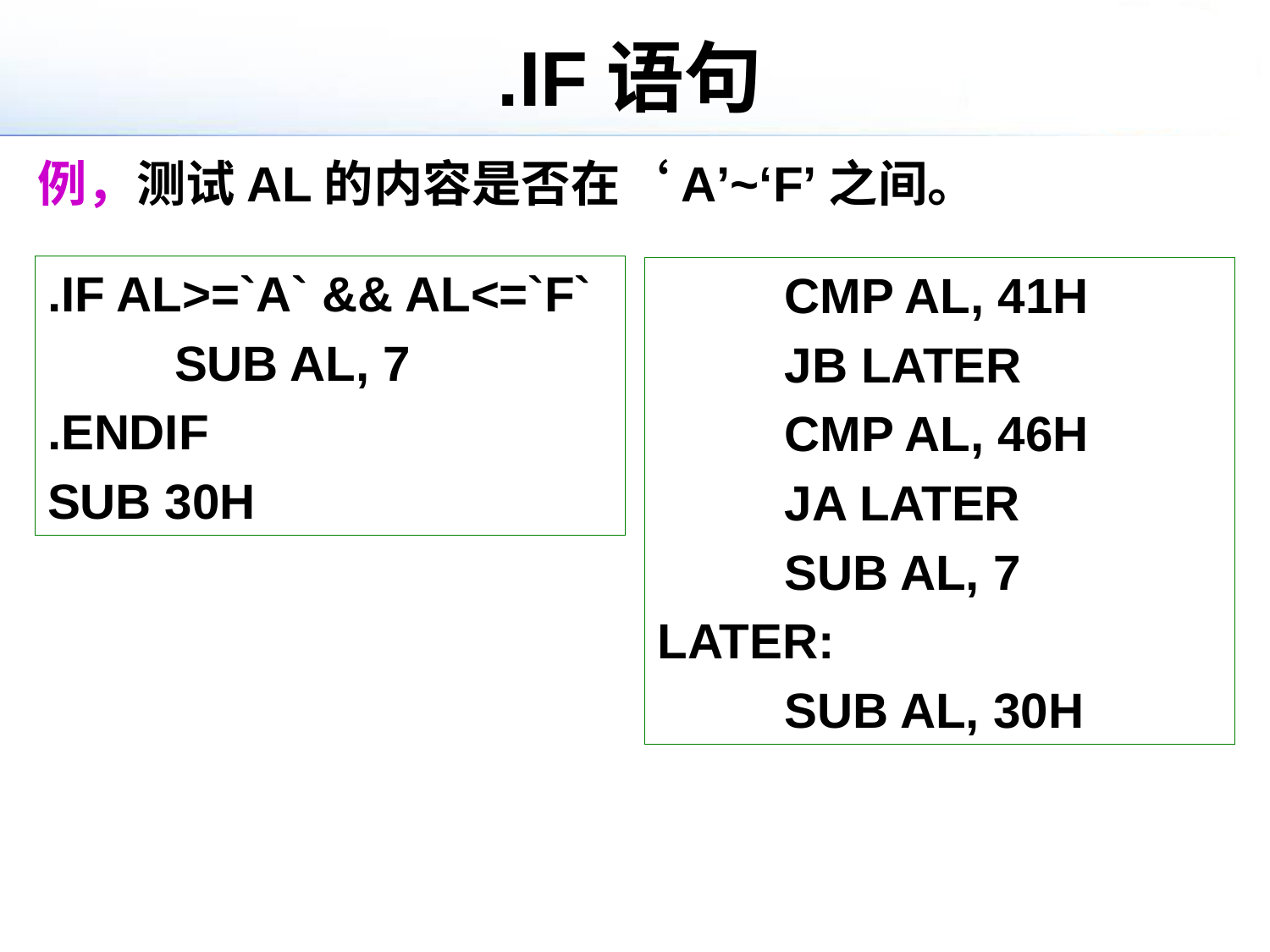

# .IF语句
例，测试AL的内容是否在‘A’~‘F’之间。
.IF AL>=`A` && AL<=`F`
	SUB AL, 7
.ENDIF
SUB 30H
	CMP AL, 41H
	JB LATER
	CMP AL, 46H
	JA LATER
	SUB AL, 7
LATER:
	SUB AL, 30H